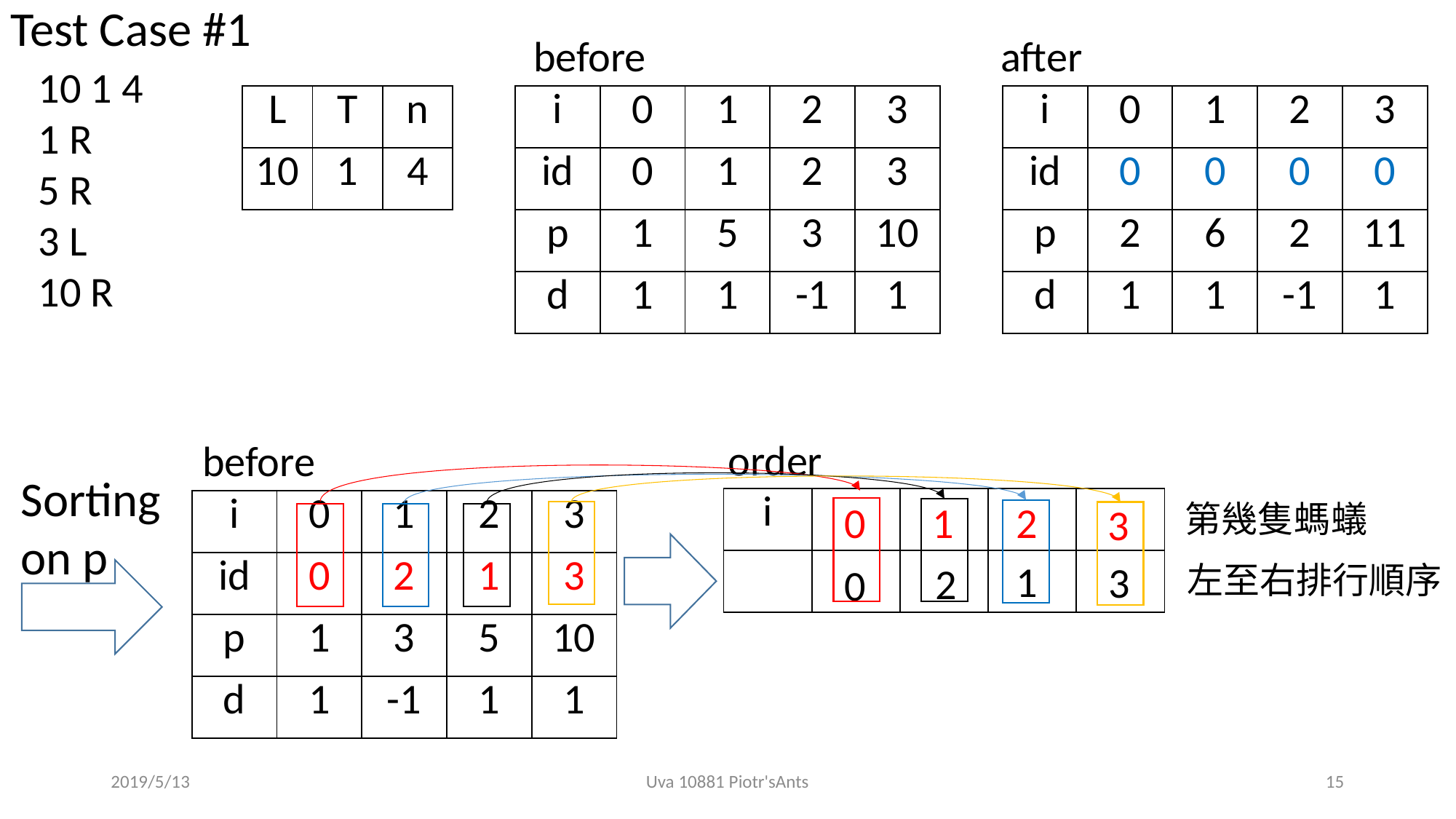

Test Case #1
before
after
10 1 4
1 R
5 R
3 L
10 R
| L | T | n |
| --- | --- | --- |
| 10 | 1 | 4 |
| i | 0 | 1 | 2 | 3 |
| --- | --- | --- | --- | --- |
| id | 0 | 1 | 2 | 3 |
| p | 1 | 5 | 3 | 10 |
| d | 1 | 1 | -1 | 1 |
| i | 0 | 1 | 2 | 3 |
| --- | --- | --- | --- | --- |
| id | 0 | 0 | 0 | 0 |
| p | 2 | 6 | 2 | 11 |
| d | 1 | 1 | -1 | 1 |
order
before
Sorting
on p
| i |  |  |  |  |
| --- | --- | --- | --- | --- |
|  |  |  |  |  |
| i | 0 | 1 | 2 | 3 |
| --- | --- | --- | --- | --- |
| id | 0 | 2 | 1 | 3 |
| p | 1 | 3 | 5 | 10 |
| d | 1 | -1 | 1 | 1 |
0
1
2
第幾隻螞蟻
3

1
3
2
左至右排行順序
0

2019/5/13
Uva 10881 Piotr'sAnts
15